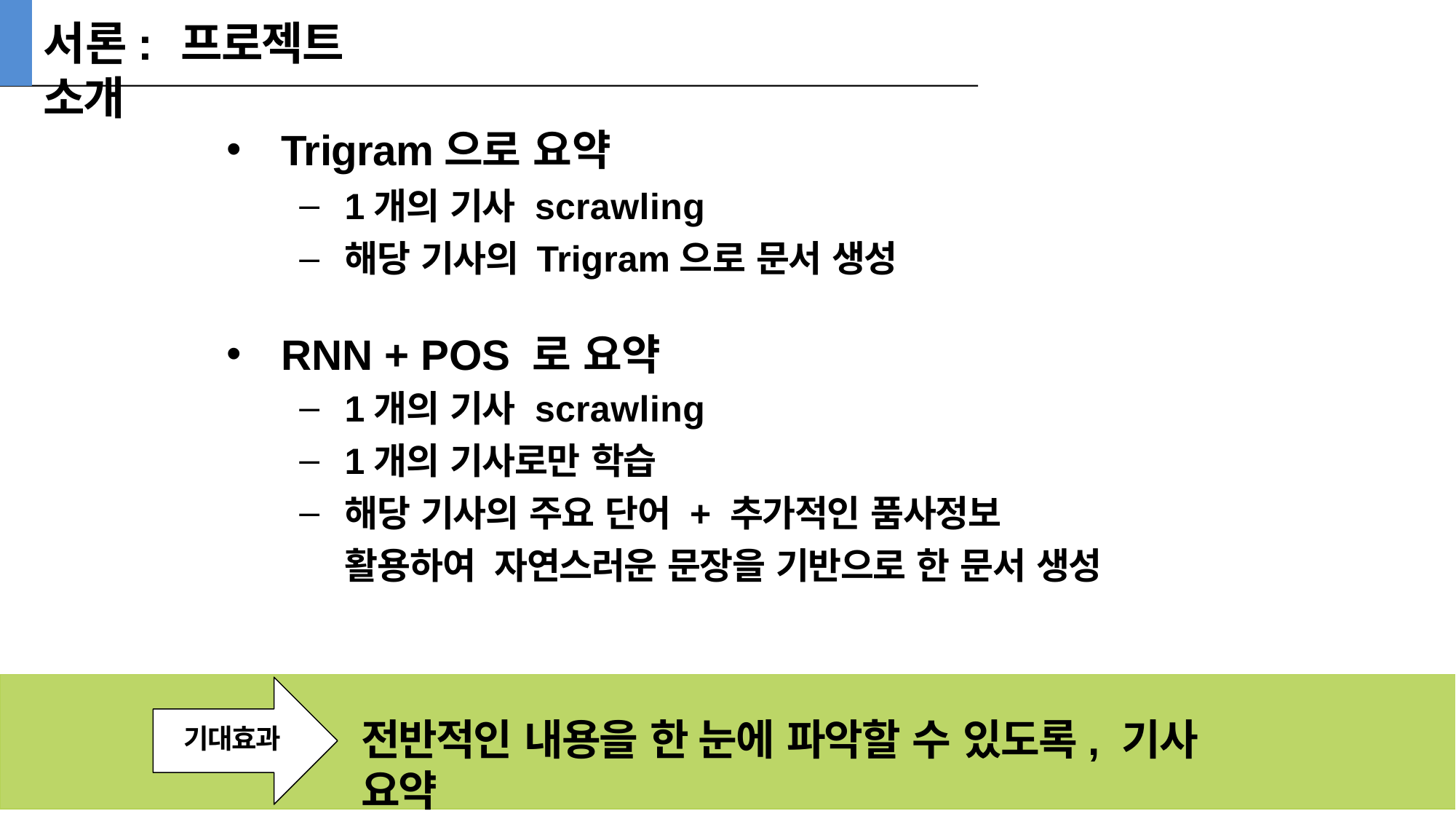

# 서론: 프로젝트 소개
Trigram으로 요약
1개의 기사 scrawling
해당 기사의 Trigram으로 문서 생성

RNN + POS 로 요약
1개의 기사 scrawling
1개의 기사로만 학습
해당 기사의 주요 단어 + 추가적인 품사정보 활용하여  자연스러운 문장을 기반으로 한 문서 생성

전반적인 내용을 한 눈에 파악할 수 있도록, 기사 요약
기대효과